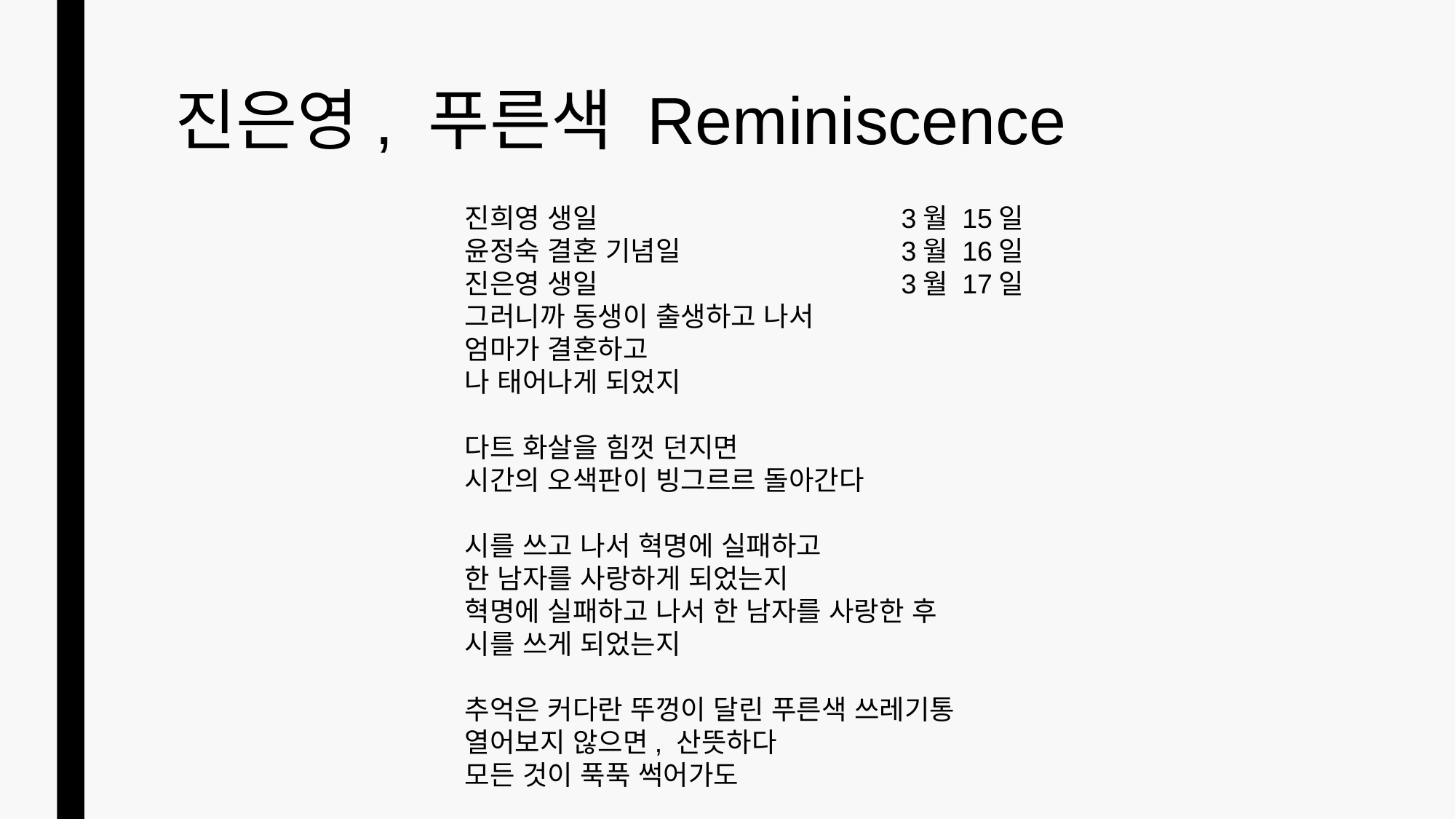

# 진은영, 푸른색 Reminiscence
진희영 생일			3월 15일
윤정숙 결혼 기념일 		3월 16일
진은영 생일			3월 17일
그러니까 동생이 출생하고 나서
엄마가 결혼하고
나 태어나게 되었지

다트 화살을 힘껏 던지면
시간의 오색판이 빙그르르 돌아간다

시를 쓰고 나서 혁명에 실패하고
한 남자를 사랑하게 되었는지
혁명에 실패하고 나서 한 남자를 사랑한 후
시를 쓰게 되었는지

추억은 커다란 뚜껑이 달린 푸른색 쓰레기통
열어보지 않으면, 산뜻하다
모든 것이 푹푹 썩어가도